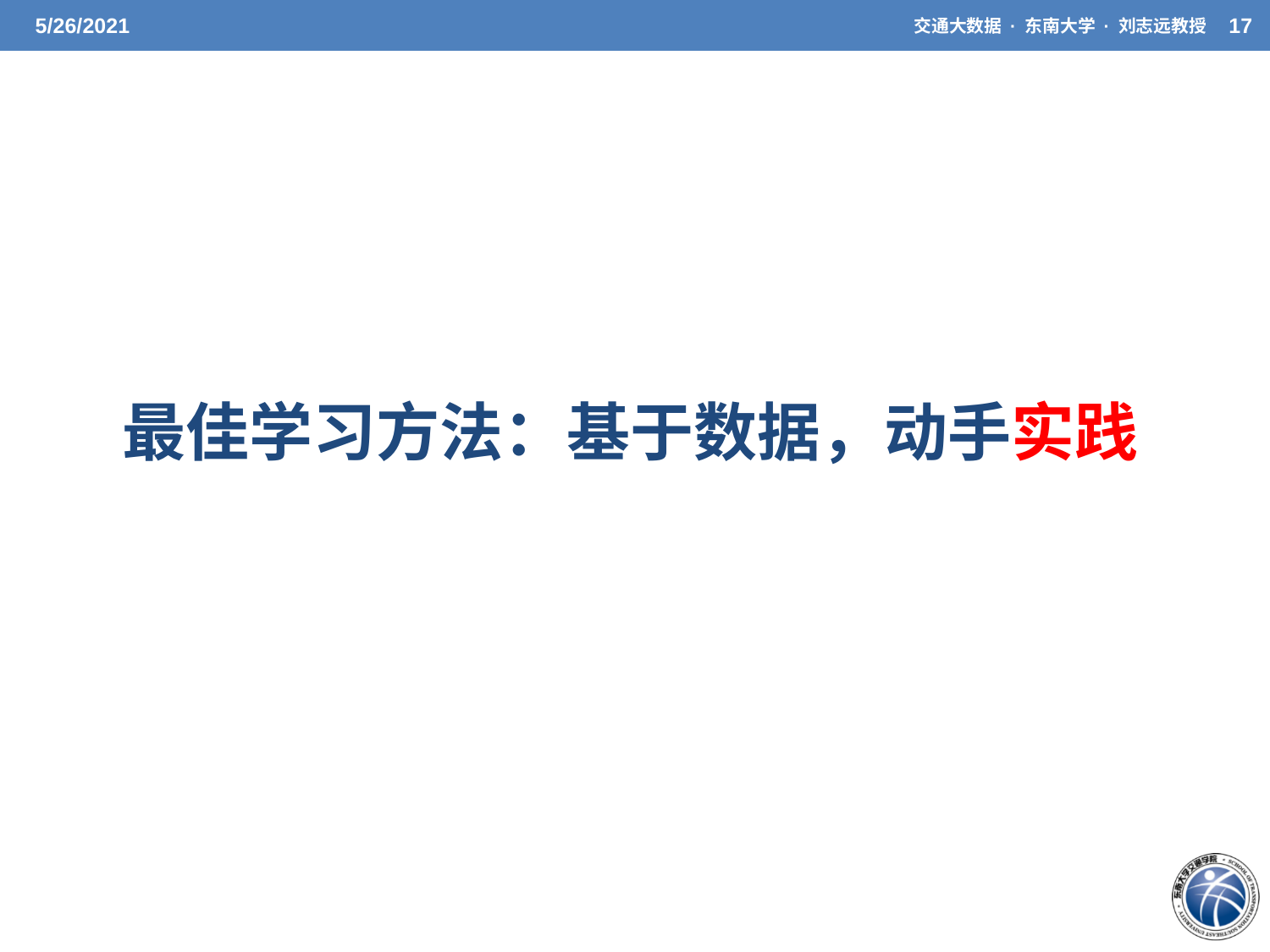

5/26/2021
交通大数据 · 东南大学 · 刘志远教授
17
最佳学习方法：基于数据，动手实践